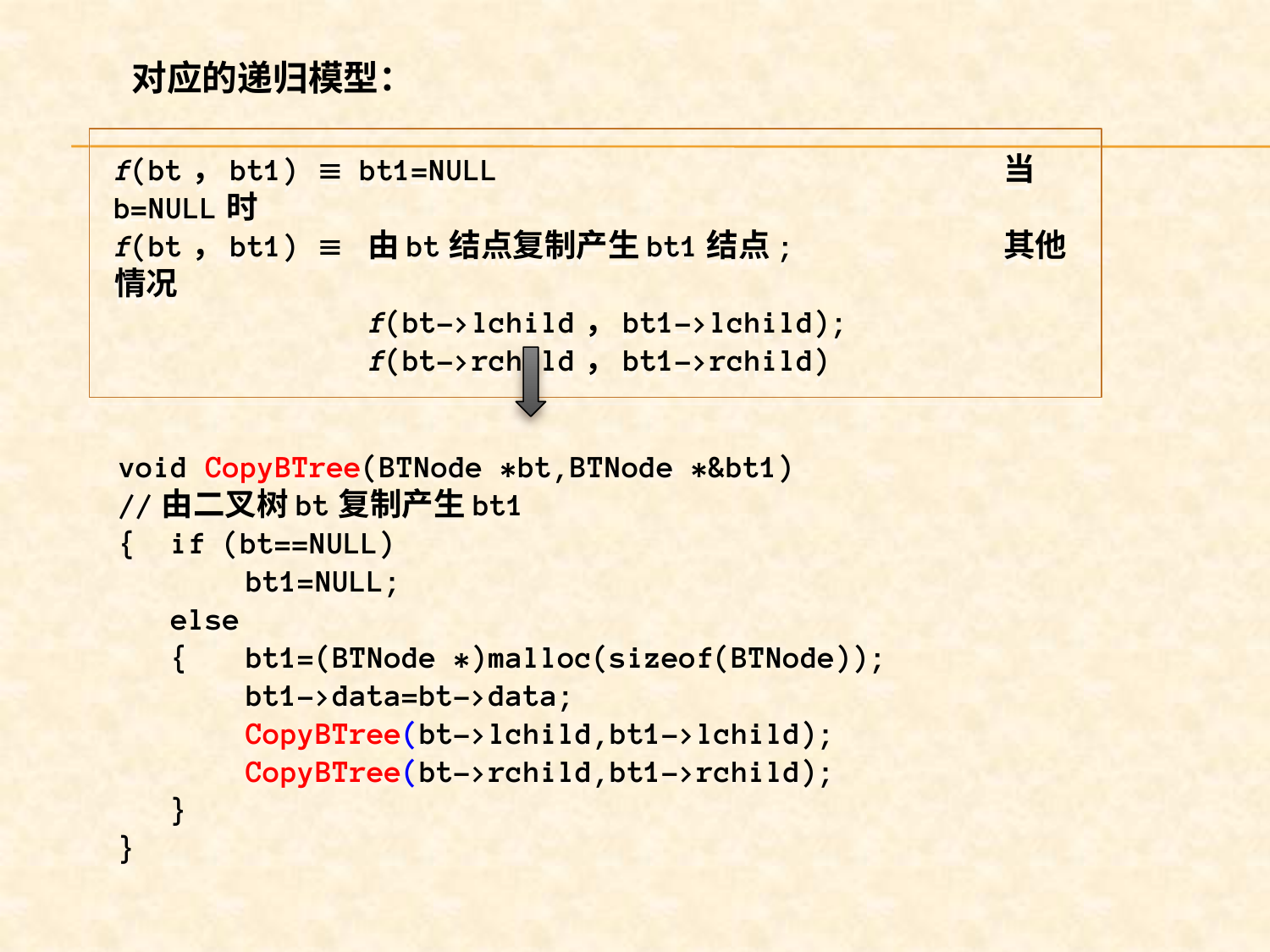

对应的递归模型：
f(bt，bt1) ≡ bt1=NULL				当b=NULL时
f(bt，bt1) ≡ 由bt结点复制产生bt1结点;		其他情况
		f(bt->lchild，bt1->lchild);
 		f(bt->rchild，bt1->rchild)

void CopyBTree(BTNode *bt,BTNode *&bt1)
//由二叉树bt复制产生bt1
{  if (bt==NULL)
	bt1=NULL;
   else
   {	bt1=(BTNode *)malloc(sizeof(BTNode));
	bt1->data=bt->data;
	CopyBTree(bt->lchild,bt1->lchild);
	CopyBTree(bt->rchild,bt1->rchild);
   }
}